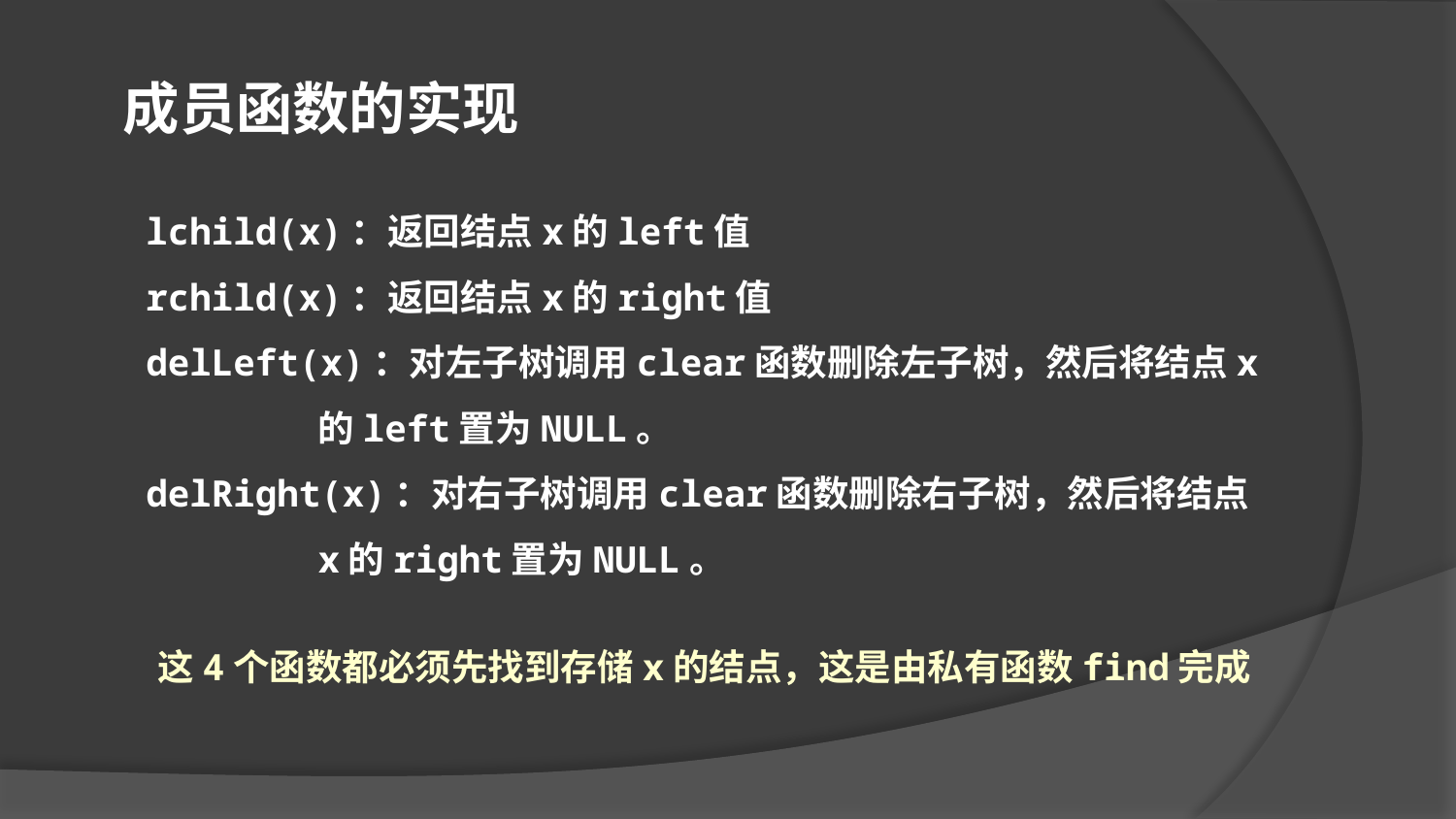

成员函数的实现
lchild(x)：返回结点x的left值
rchild(x)：返回结点x的right值
delLeft(x)：对左子树调用clear函数删除左子树，然后将结点x的left置为NULL。
delRight(x)：对右子树调用clear函数删除右子树，然后将结点x的right置为NULL。
这4个函数都必须先找到存储x的结点，这是由私有函数find完成